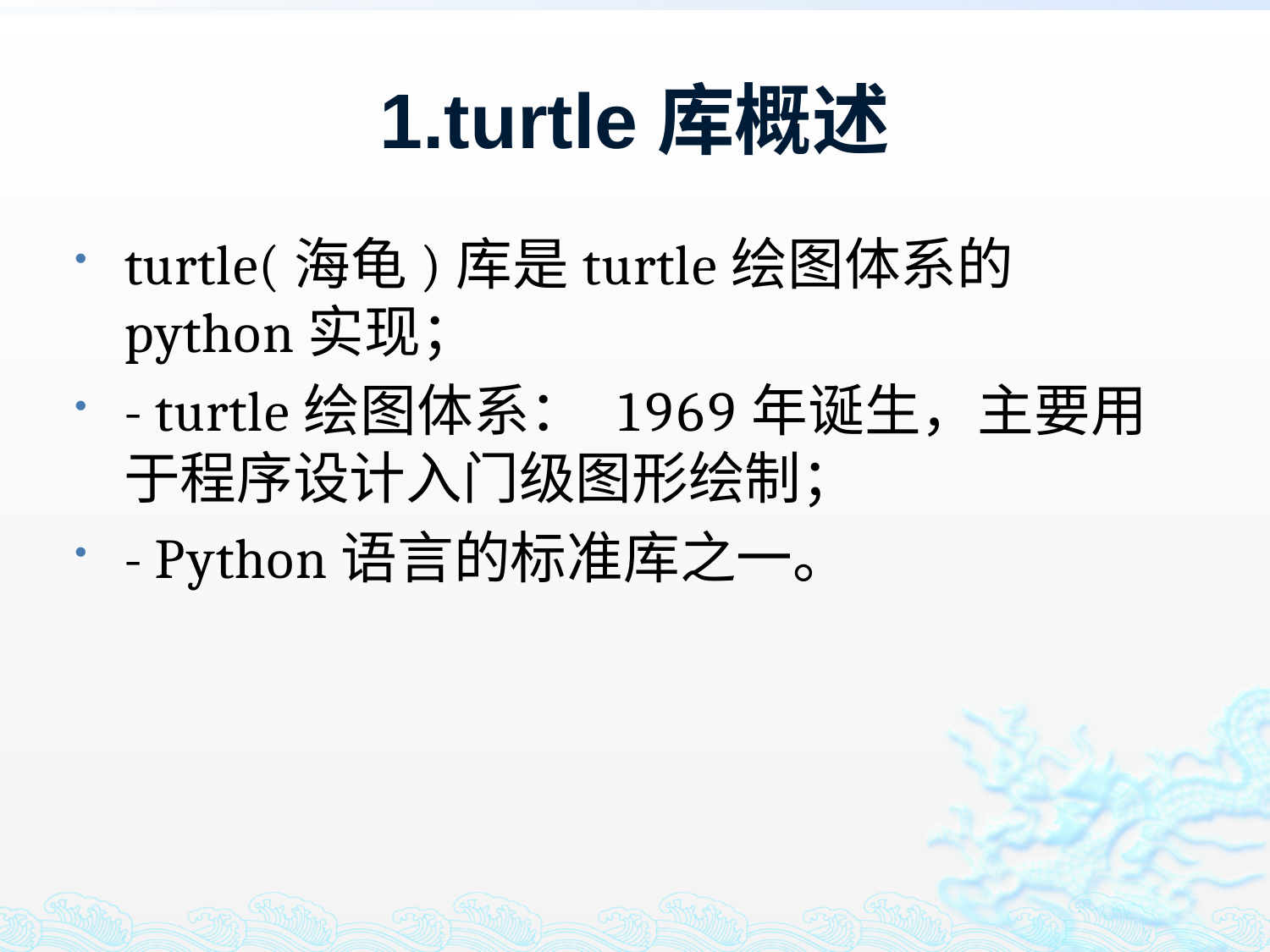

# 1.turtle库概述
turtle(海龟)库是turtle绘图体系的python实现；
- turtle绘图体系： 1969年诞生，主要用于程序设计入门级图形绘制；
- Python语言的标准库之一。